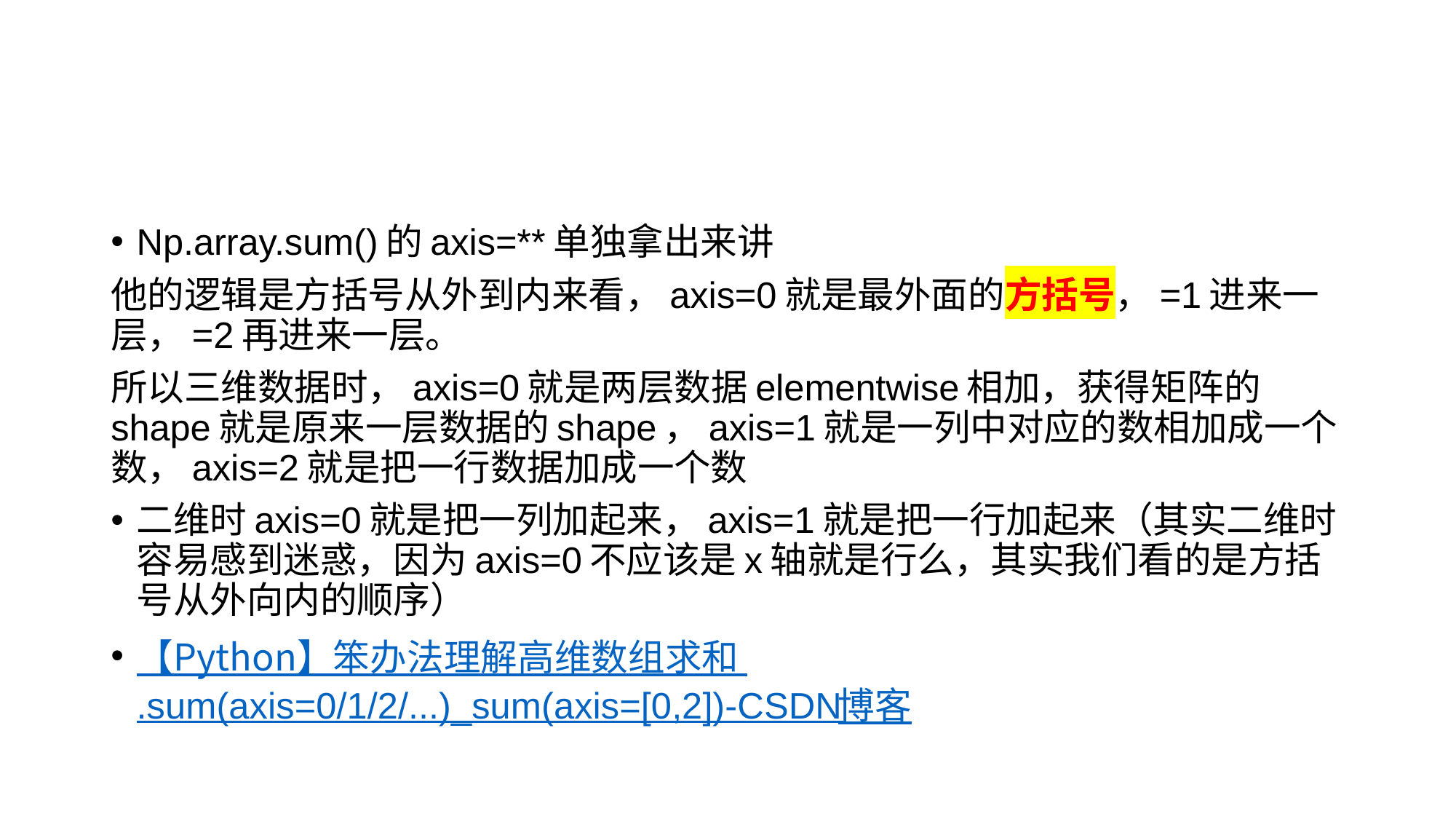

#
Np.array.sum()的axis=**单独拿出来讲
他的逻辑是方括号从外到内来看，axis=0就是最外面的方括号，=1进来一层，=2再进来一层。
所以三维数据时，axis=0就是两层数据elementwise相加，获得矩阵的shape就是原来一层数据的shape，axis=1就是一列中对应的数相加成一个数，axis=2就是把一行数据加成一个数
二维时axis=0就是把一列加起来，axis=1就是把一行加起来（其实二维时容易感到迷惑，因为axis=0不应该是x轴就是行么，其实我们看的是方括号从外向内的顺序）
【Python】笨办法理解高维数组求和 .sum(axis=0/1/2/...)_sum(axis=[0,2])-CSDN博客